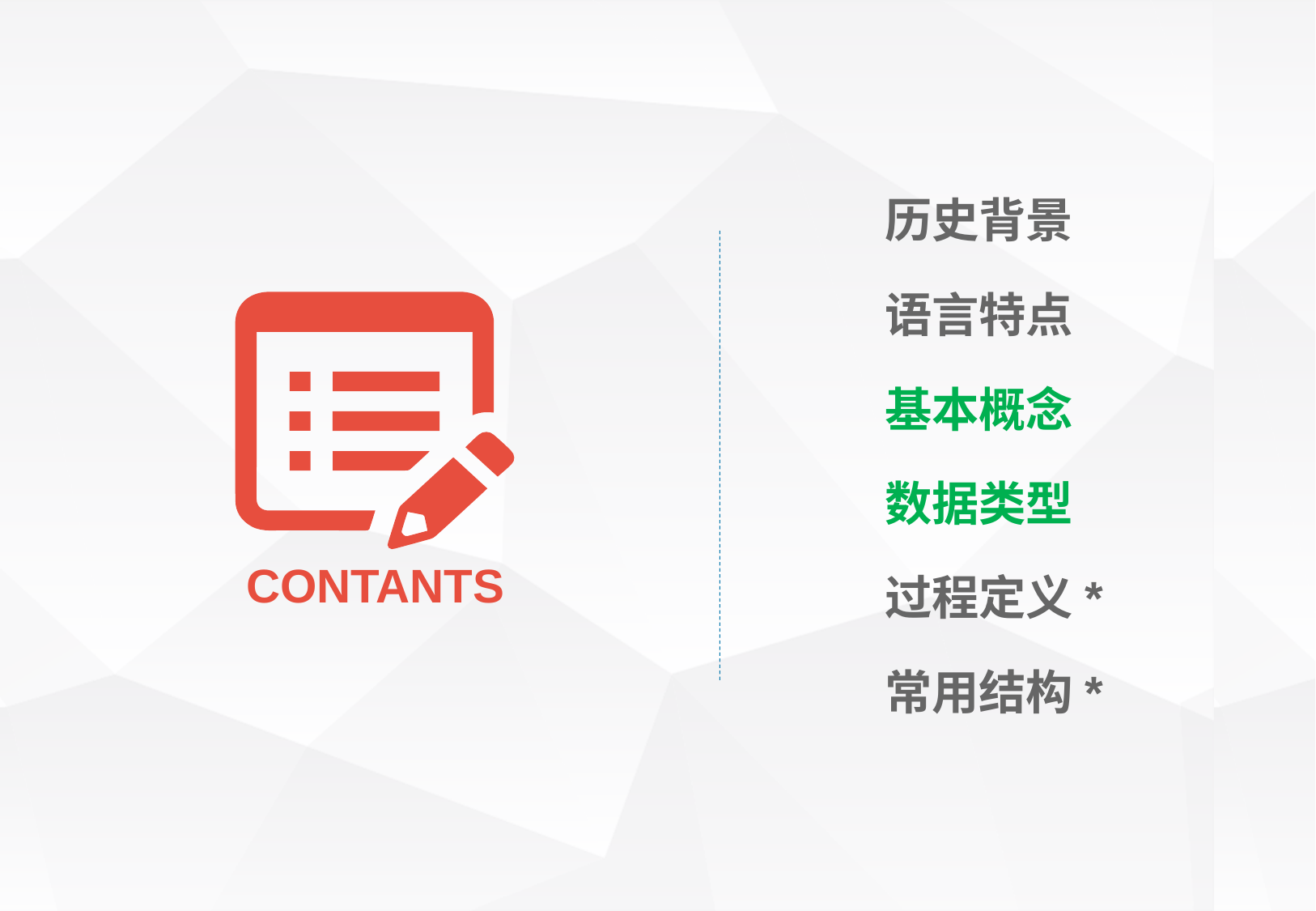

历史背景

语言特点

基本概念
数据类型
CONTANTS
过程定义*
常用结构*